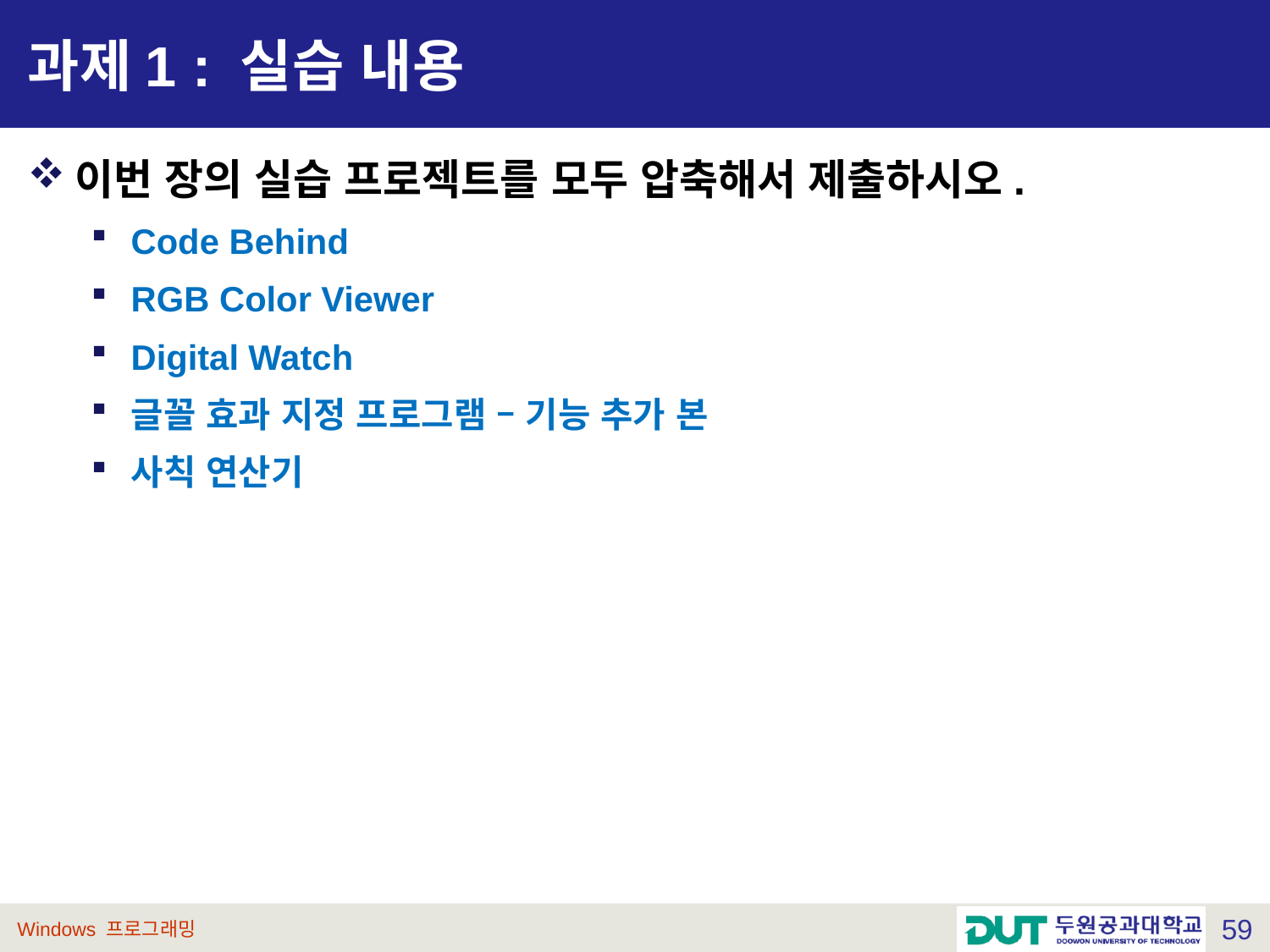

# 과제1 : 실습 내용
이번 장의 실습 프로젝트를 모두 압축해서 제출하시오.
Code Behind
RGB Color Viewer
Digital Watch
글꼴 효과 지정 프로그램 – 기능 추가 본
사칙 연산기